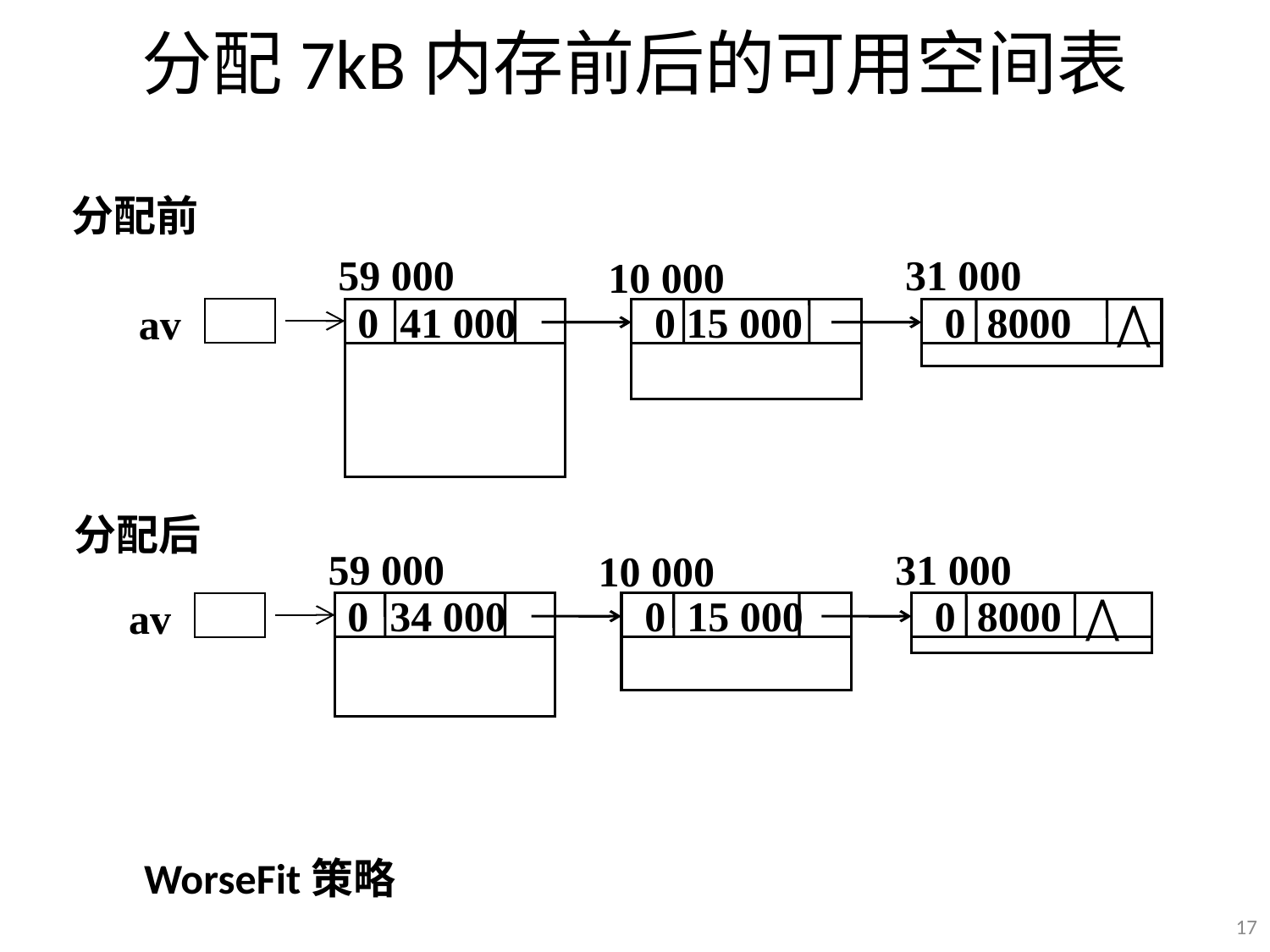

# 分配7kB内存前后的可用空间表
分配前
59 000
31 000
10 000
0  41 000

 0 15 000

 0  8000    ⋀

av

分配后
59 000
31 000
10 000
0  34 000

 0  15 000

 0  8000  ⋀

av

WorseFit策略
17